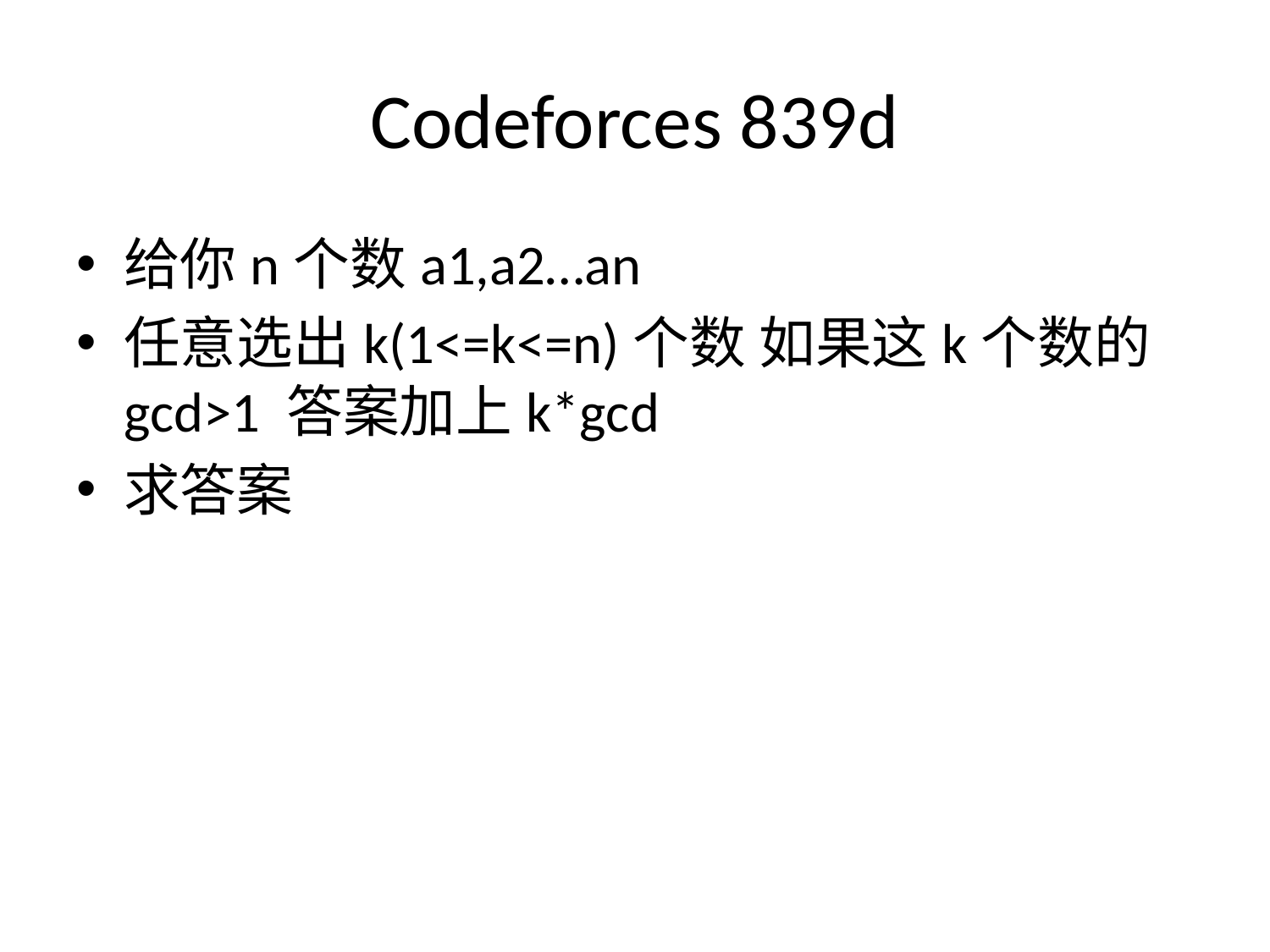

# Codeforces 839d
给你n个数a1,a2…an
任意选出k(1<=k<=n)个数 如果这k个数的gcd>1 答案加上k*gcd
求答案